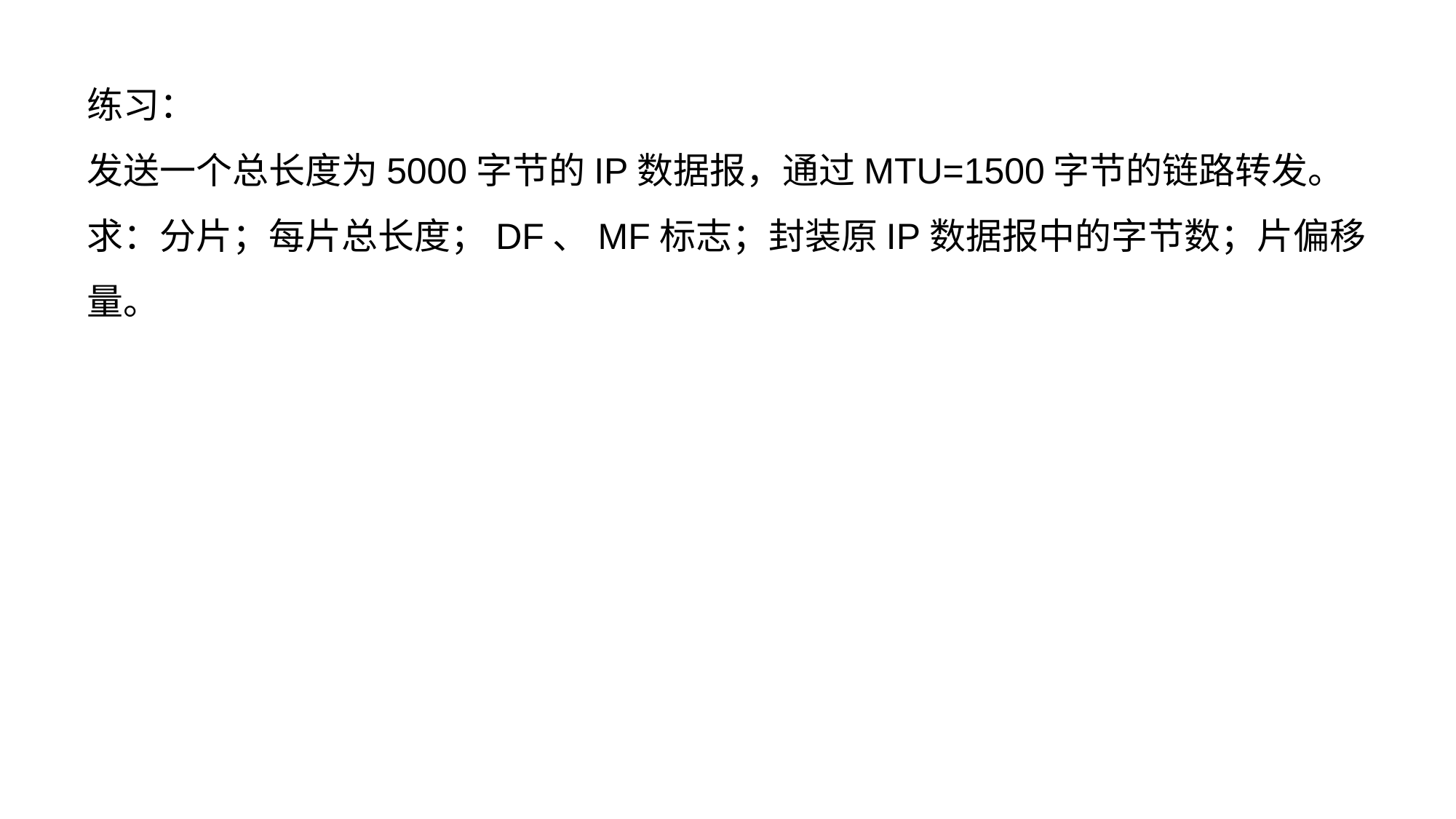

练习：
发送一个总长度为5000字节的IP数据报，通过MTU=1500字节的链路转发。
求：分片；每片总长度；DF、MF标志；封装原IP数据报中的字节数；片偏移量。